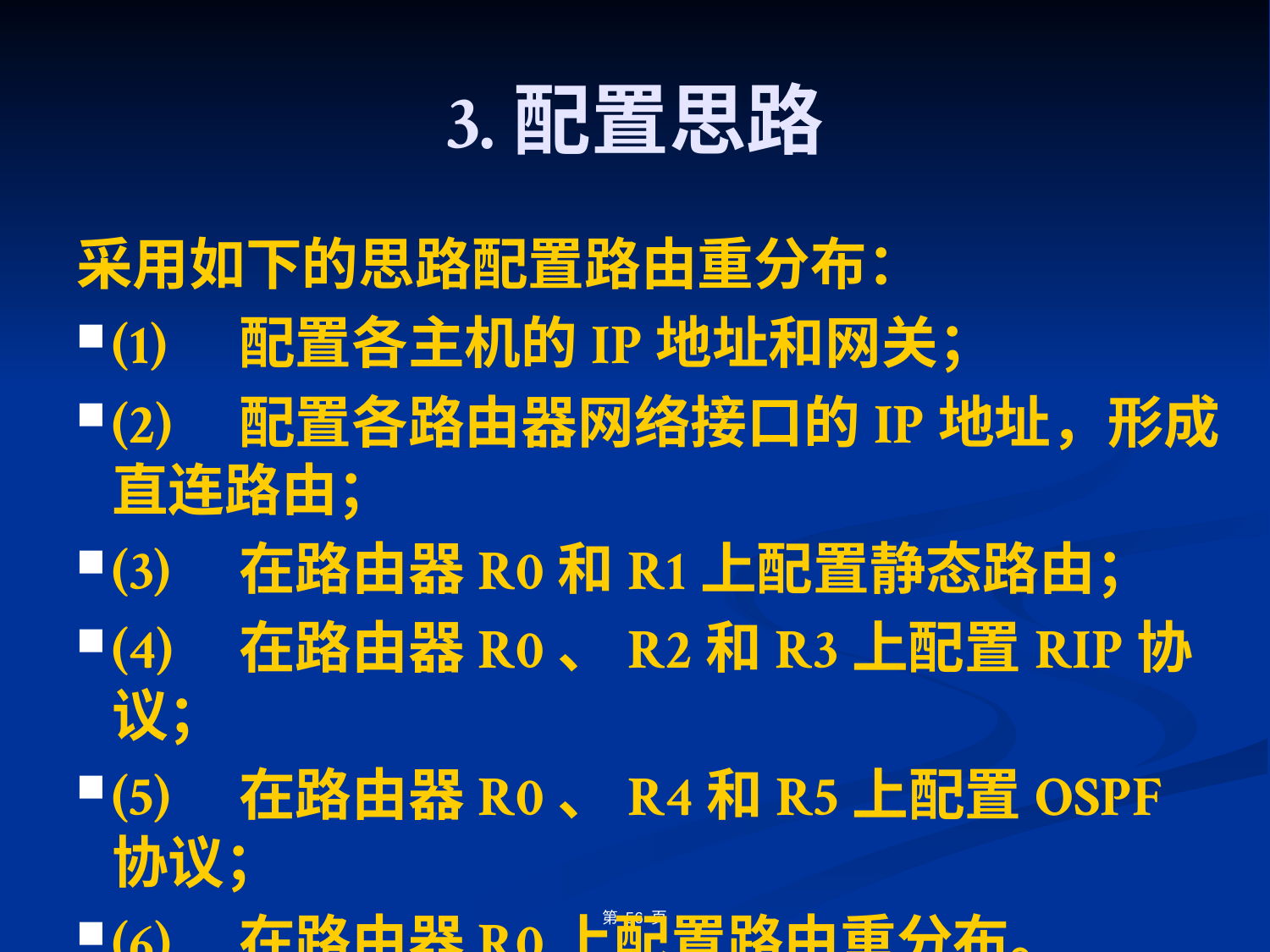

# 3.配置思路
采用如下的思路配置路由重分布：
(1)	配置各主机的IP地址和网关；
(2)	配置各路由器网络接口的IP地址，形成直连路由；
(3)	在路由器R0和R1上配置静态路由；
(4)	在路由器R0、R2和R3上配置RIP协议；
(5)	在路由器R0、R4和R5上配置OSPF协议；
(6)	在路由器R0上配置路由重分布。
第 56 页